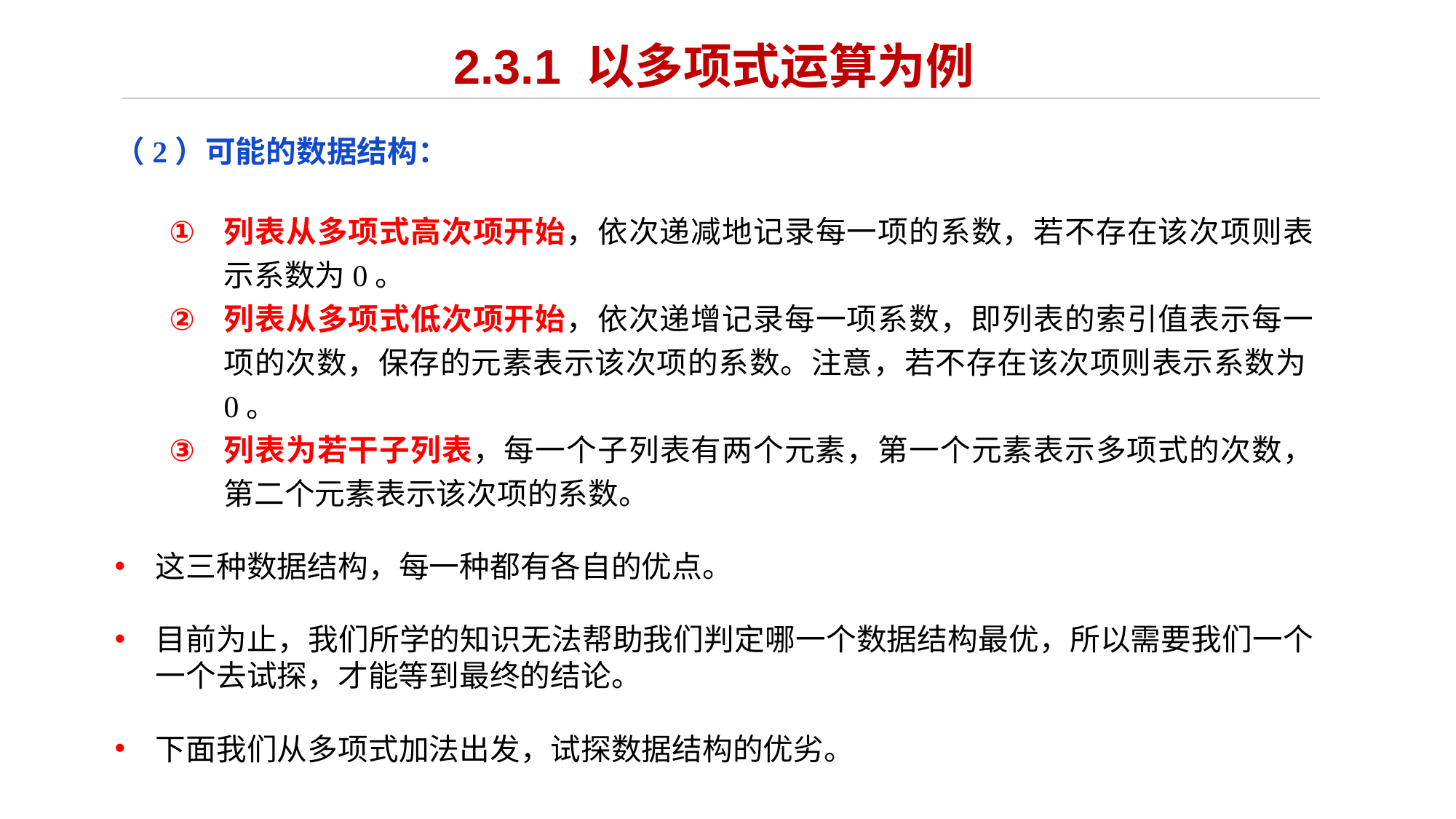

# 2.3.1 以多项式运算为例

（2）可能的数据结构：

列表从多项式高次项开始，依次递减地记录每一项的系数，若不存在该次项则表示系数为0。
列表从多项式低次项开始，依次递增记录每一项系数，即列表的索引值表示每一项的次数，保存的元素表示该次项的系数。注意，若不存在该次项则表示系数为0。
列表为若干子列表，每一个子列表有两个元素，第一个元素表示多项式的次数，第二个元素表示该次项的系数。

这三种数据结构，每一种都有各自的优点。

目前为止，我们所学的知识无法帮助我们判定哪一个数据结构最优，所以需要我们一个一个去试探，才能等到最终的结论。

下面我们从多项式加法出发，试探数据结构的优劣。